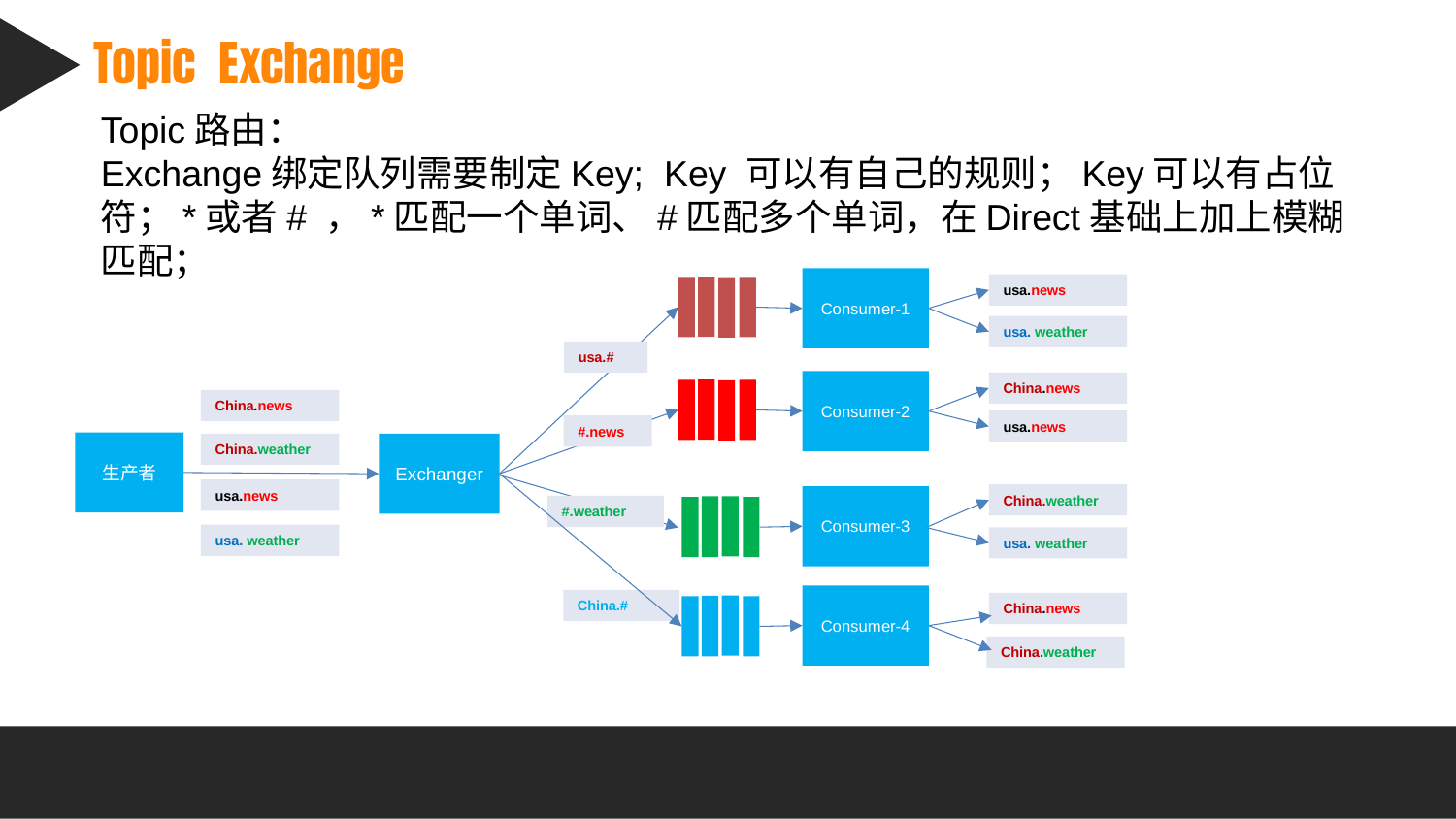

Topic  Exchange
Topic路由：
Exchange绑定队列需要制定Key;  Key 可以有自己的规则；Key可以有占位符；*或者# ，*匹配一个单词、#匹配多个单词，在Direct基础上加上模糊匹配；
Consumer-1
usa.news

usa. weather
usa.#
Consumer-2
China.news

China.news
usa.news
#.news
生产者
China.weather
Exchanger
usa.news
China.weather
Consumer-3
#.weather

usa. weather
usa. weather
Consumer-4
China.#
China.news

China.weather